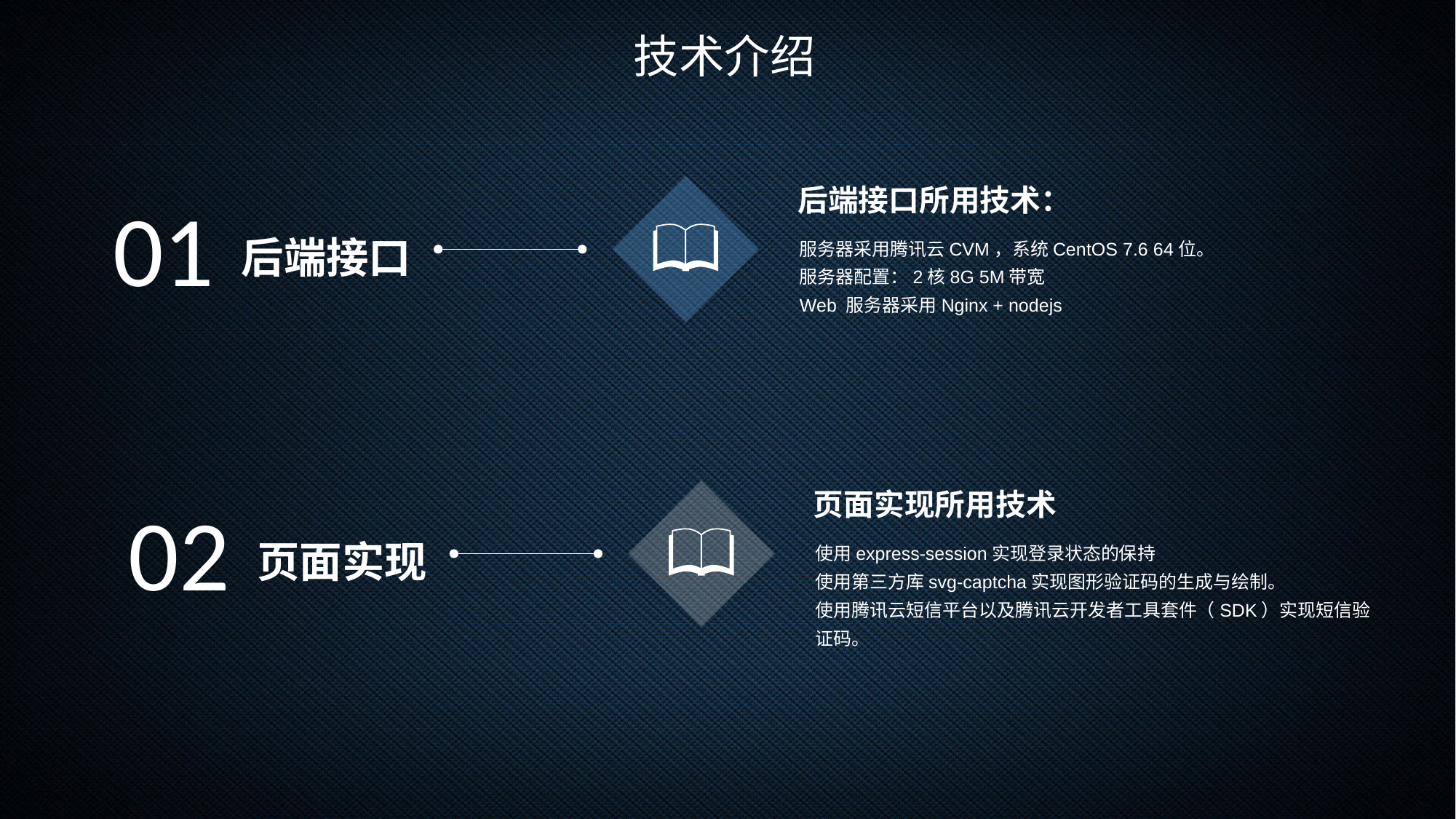

技术介绍
后端接口所用技术：
服务器采用腾讯云CVM，系统CentOS 7.6 64位。
服务器配置：2核8G 5M带宽
Web 服务器采用Nginx + nodejs

01
后端接口
页面实现所用技术
使用express-session实现登录状态的保持
使用第三方库svg-captcha实现图形验证码的生成与绘制。
使用腾讯云短信平台以及腾讯云开发者工具套件（SDK）实现短信验证码。

02
页面实现